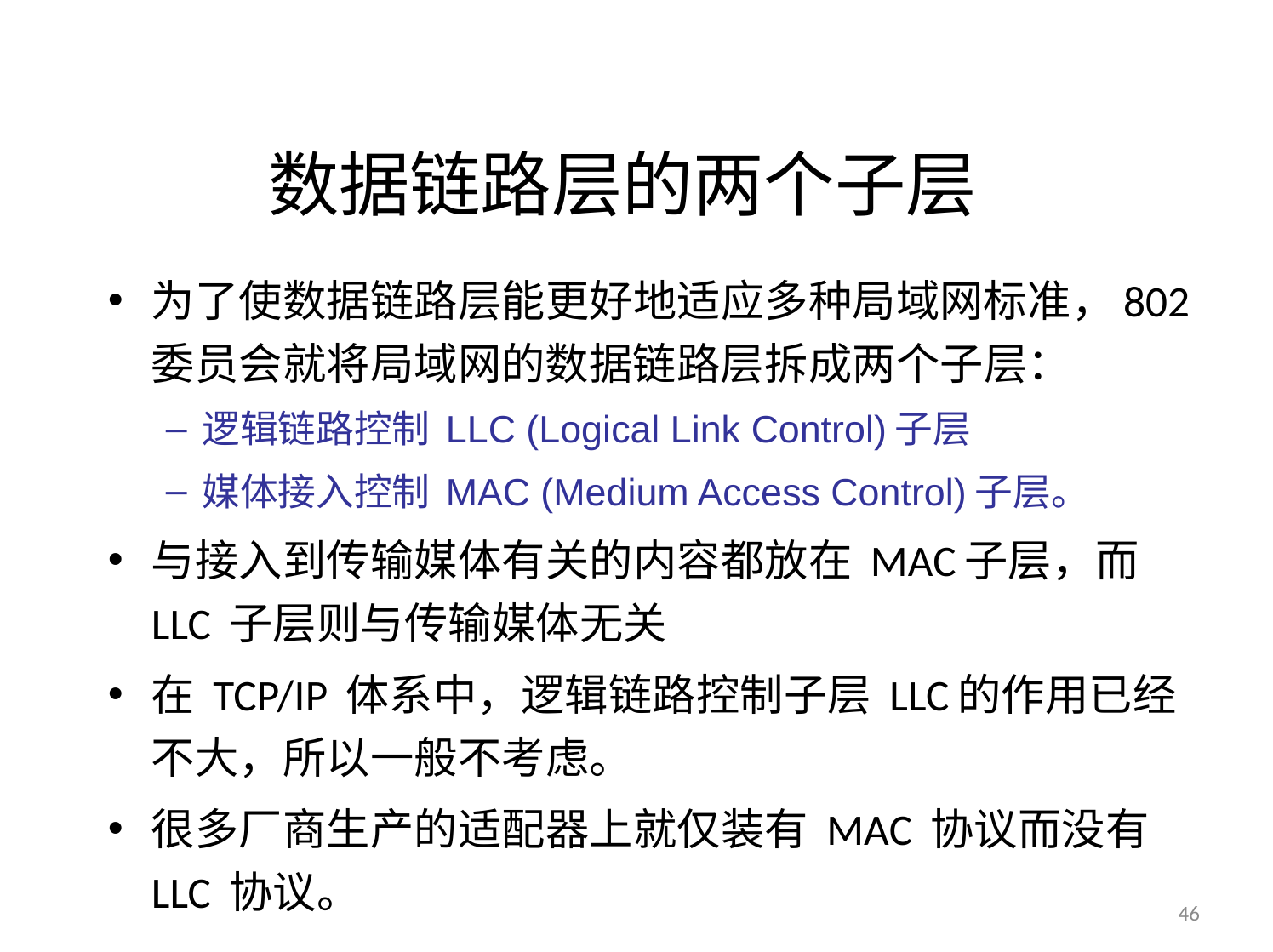

# 数据链路层的两个子层
为了使数据链路层能更好地适应多种局域网标准，802 委员会就将局域网的数据链路层拆成两个子层：
逻辑链路控制 LLC (Logical Link Control)子层
媒体接入控制 MAC (Medium Access Control)子层。
与接入到传输媒体有关的内容都放在 MAC子层，而 LLC 子层则与传输媒体无关
在 TCP/IP 体系中，逻辑链路控制子层 LLC的作用已经不大，所以一般不考虑。
很多厂商生产的适配器上就仅装有 MAC 协议而没有 LLC 协议。

46